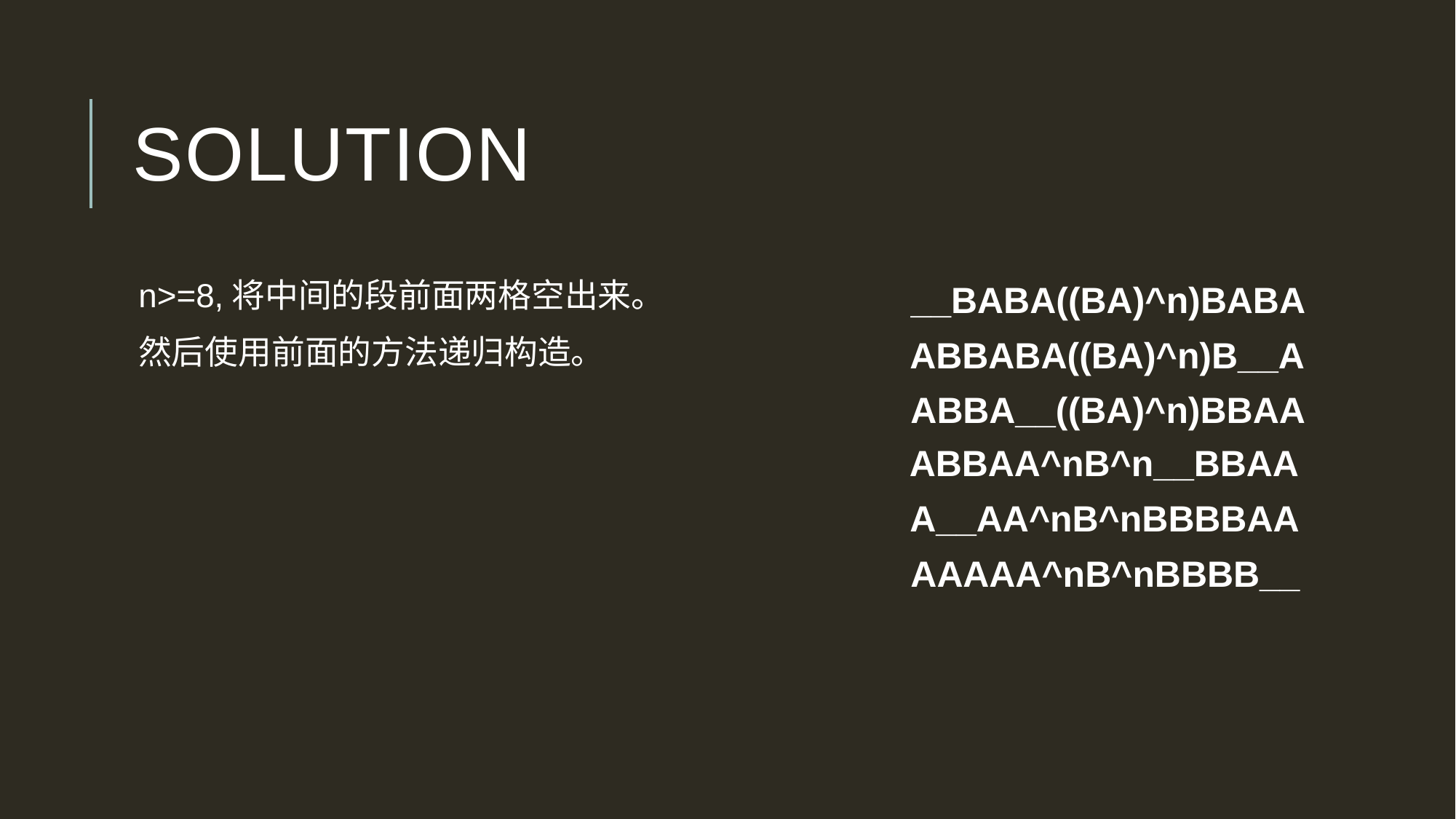

# Solution
__BABA((BA)^n)BABA
n>=8,将中间的段前面两格空出来。
然后使用前面的方法递归构造。
ABBABA((BA)^n)B__A
ABBA__((BA)^n)BBAA
ABBAA^nB^n__BBAA
A__AA^nB^nBBBBAA
AAAAA^nB^nBBBB__